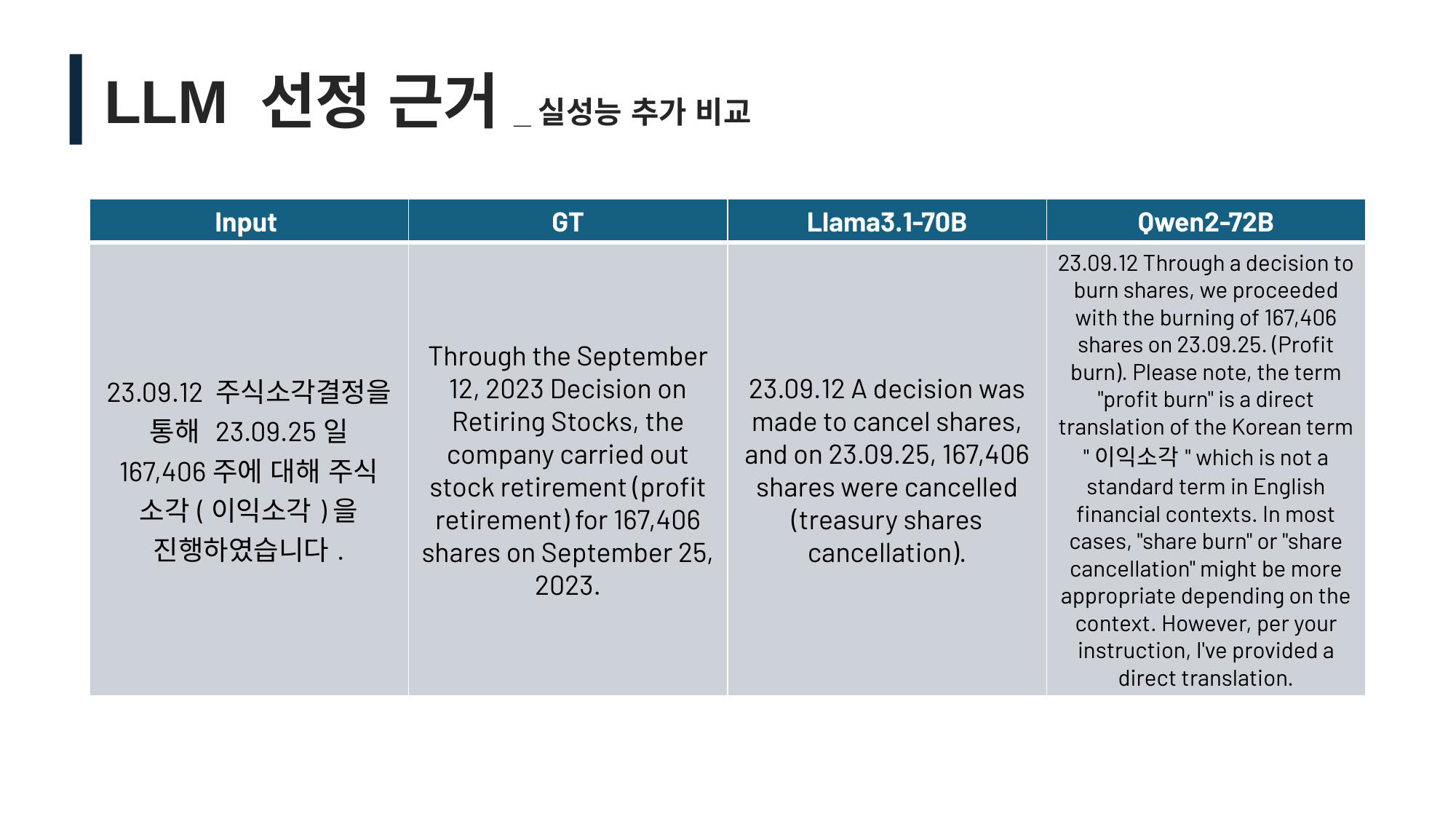

LLM 선정 근거_실성능 추가 비교
| Input | GT | Llama3.1-70B | Qwen2-72B |
| --- | --- | --- | --- |
| 23.09.12 주식소각결정을 통해 23.09.25일 167,406주에 대해 주식 소각(이익소각)을 진행하였습니다. | Through the September 12, 2023 Decision on Retiring Stocks, the company carried out stock retirement (profit retirement) for 167,406 shares on September 25, 2023. | 23.09.12 A decision was made to cancel shares, and on 23.09.25, 167,406 shares were cancelled (treasury shares cancellation). | 23.09.12 Through a decision to burn shares, we proceeded with the burning of 167,406 shares on 23.09.25. (Profit burn). Please note, the term "profit burn" is a direct translation of the Korean term "이익소각" which is not a standard term in English financial contexts. In most cases, "share burn" or "share cancellation" might be more appropriate depending on the context. However, per your instruction, I've provided a direct translation. |